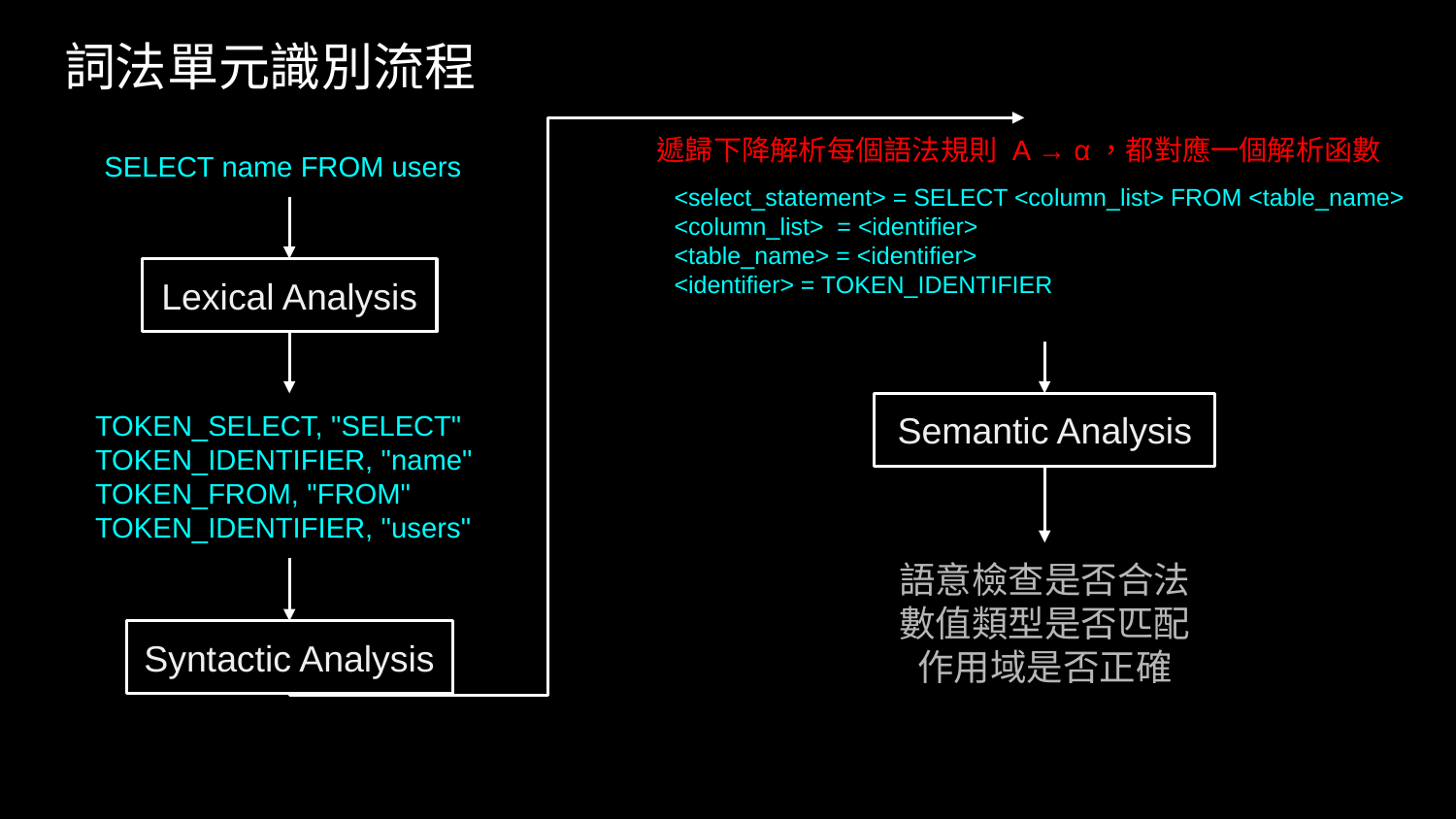

# 詞法單元識別流程

遞歸下降解析每個語法規則 A → α，都對應一個解析函數
SELECT name FROM users
<select_statement> = SELECT <column_list> FROM <table_name>
<column_list>  = <identifier>
<table_name> = <identifier>
<identifier> = TOKEN_IDENTIFIER

Lexical Analysis
TOKEN_SELECT, "SELECT"
TOKEN_IDENTIFIER, "name"
TOKEN_FROM, "FROM"
TOKEN_IDENTIFIER, "users"
Semantic Analysis
語意檢查是否合法
數值類型是否匹配
作用域是否正確
Syntactic Analysis